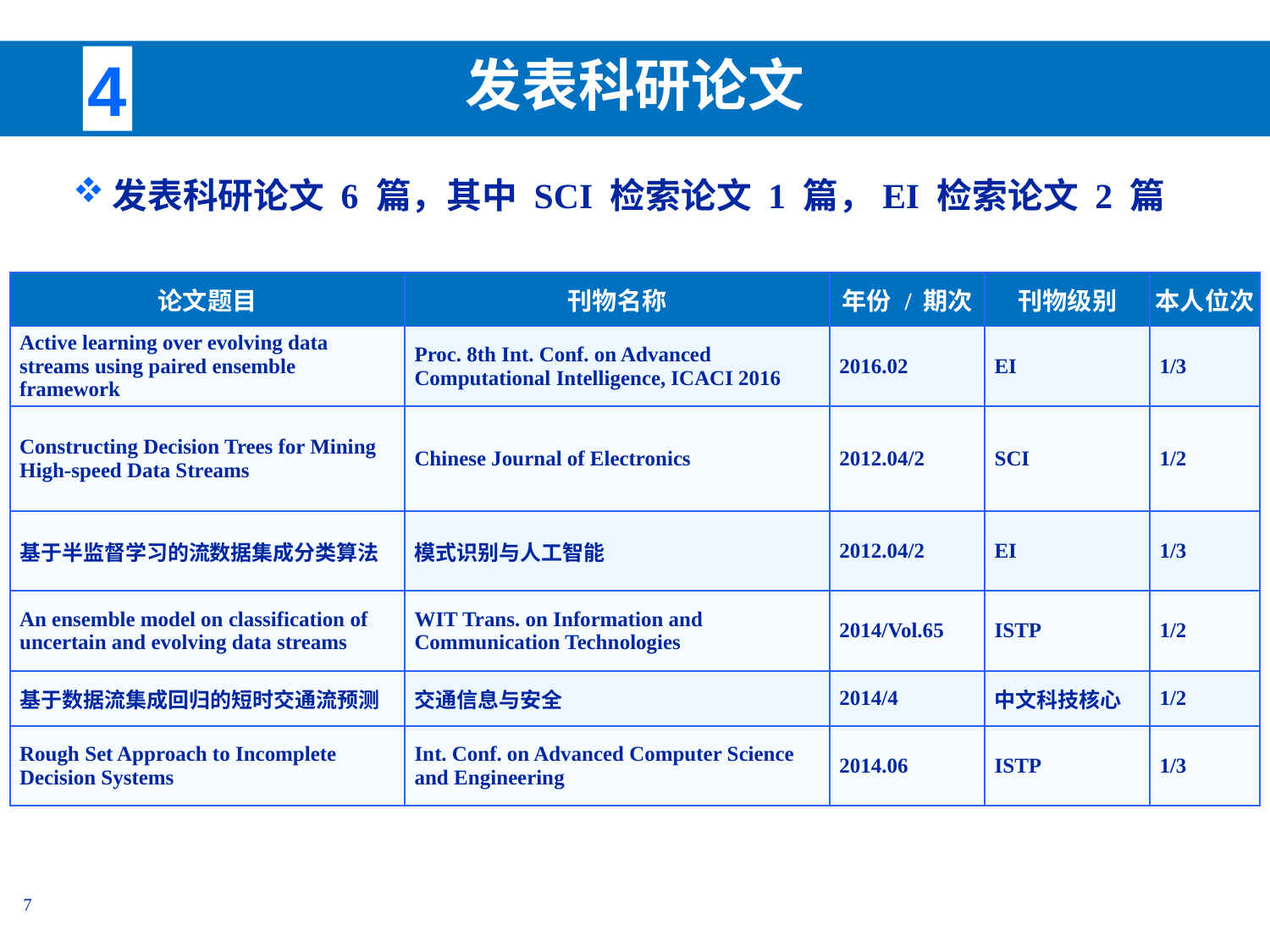

# 发表科研论文
4
发表科研论文 6 篇，其中 SCI 检索论文 1 篇，EI 检索论文 2 篇
| 论文题目 | 刊物名称 | 年份 / 期次 | 刊物级别 | 本人位次 |
| --- | --- | --- | --- | --- |
| Active learning over evolving data streams using paired ensemble framework | Proc. 8th Int. Conf. on Advanced Computational Intelligence, ICACI 2016 | 2016.02 | EI | 1/3 |
| Constructing Decision Trees for Mining High-speed Data Streams | Chinese Journal of Electronics | 2012.04/2 | SCI | 1/2 |
| 基于半监督学习的流数据集成分类算法 | 模式识别与人工智能 | 2012.04/2 | EI | 1/3 |
| An ensemble model on classification of uncertain and evolving data streams | WIT Trans. on Information and Communication Technologies | 2014/Vol.65 | ISTP | 1/2 |
| 基于数据流集成回归的短时交通流预测 | 交通信息与安全 | 2014/4 | 中文科技核心 | 1/2 |
| Rough Set Approach to Incomplete Decision Systems | Int. Conf. on Advanced Computer Science and Engineering | 2014.06 | ISTP | 1/3 |